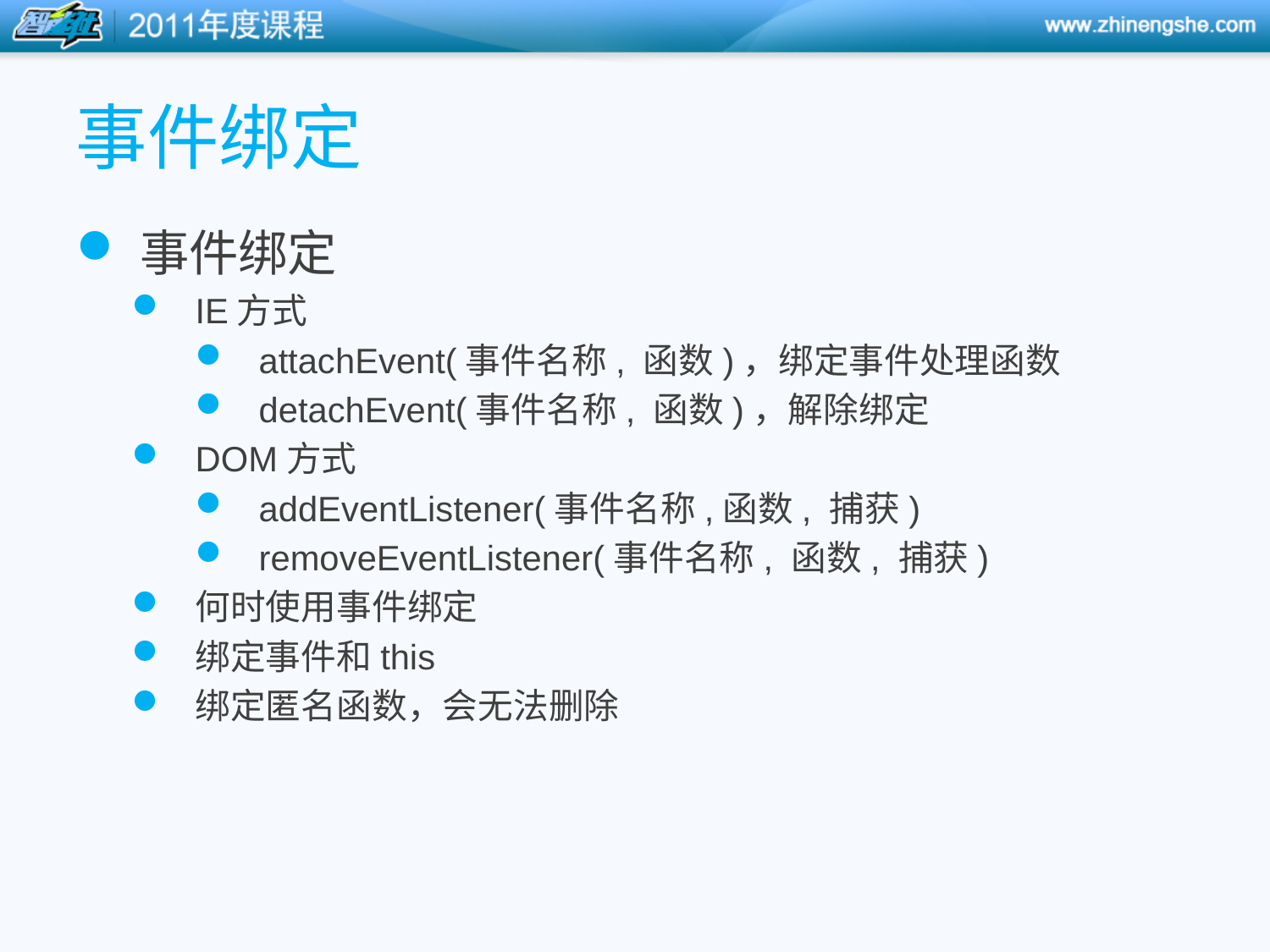

# 事件绑定
事件绑定
IE方式
attachEvent(事件名称, 函数)，绑定事件处理函数
detachEvent(事件名称, 函数)，解除绑定
DOM方式
addEventListener(事件名称,函数, 捕获)
removeEventListener(事件名称, 函数, 捕获)
何时使用事件绑定
绑定事件和this
绑定匿名函数，会无法删除